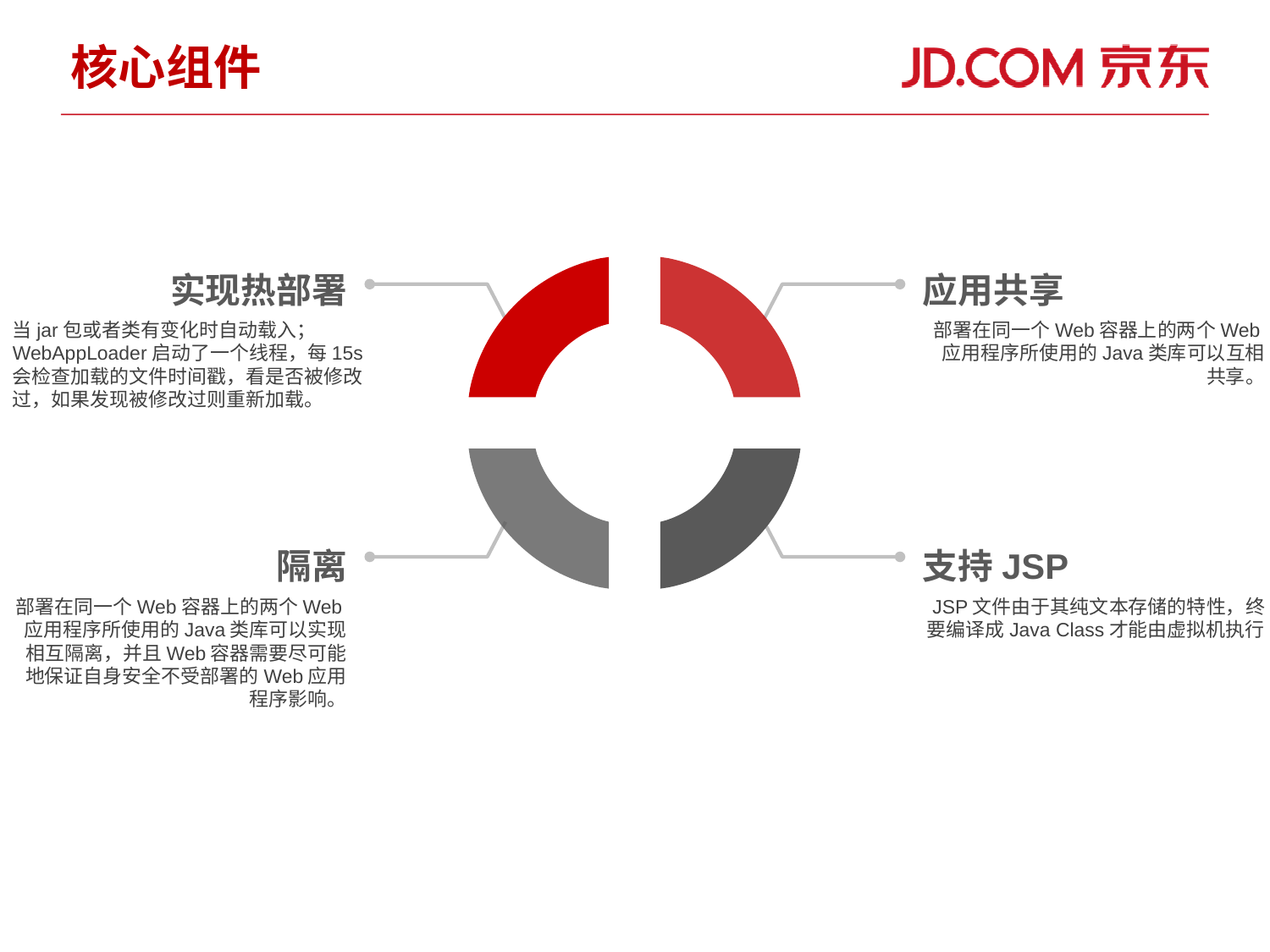

# 核心组件
实现热部署
应用共享

当jar包或者类有变化时自动载入；WebAppLoader启动了一个线程，每15s会检查加载的文件时间戳，看是否被修改过，如果发现被修改过则重新加载。
部署在同一个Web容器上的两个Web应用程序所使用的Java类库可以互相共享。

隔离
支持JSP

部署在同一个Web容器上的两个Web应用程序所使用的Java类库可以实现相互隔离，并且Web容器需要尽可能地保证自身安全不受部署的Web应用程序影响。
JSP文件由于其纯文本存储的特性，终要编译成Java Class才能由虚拟机执行